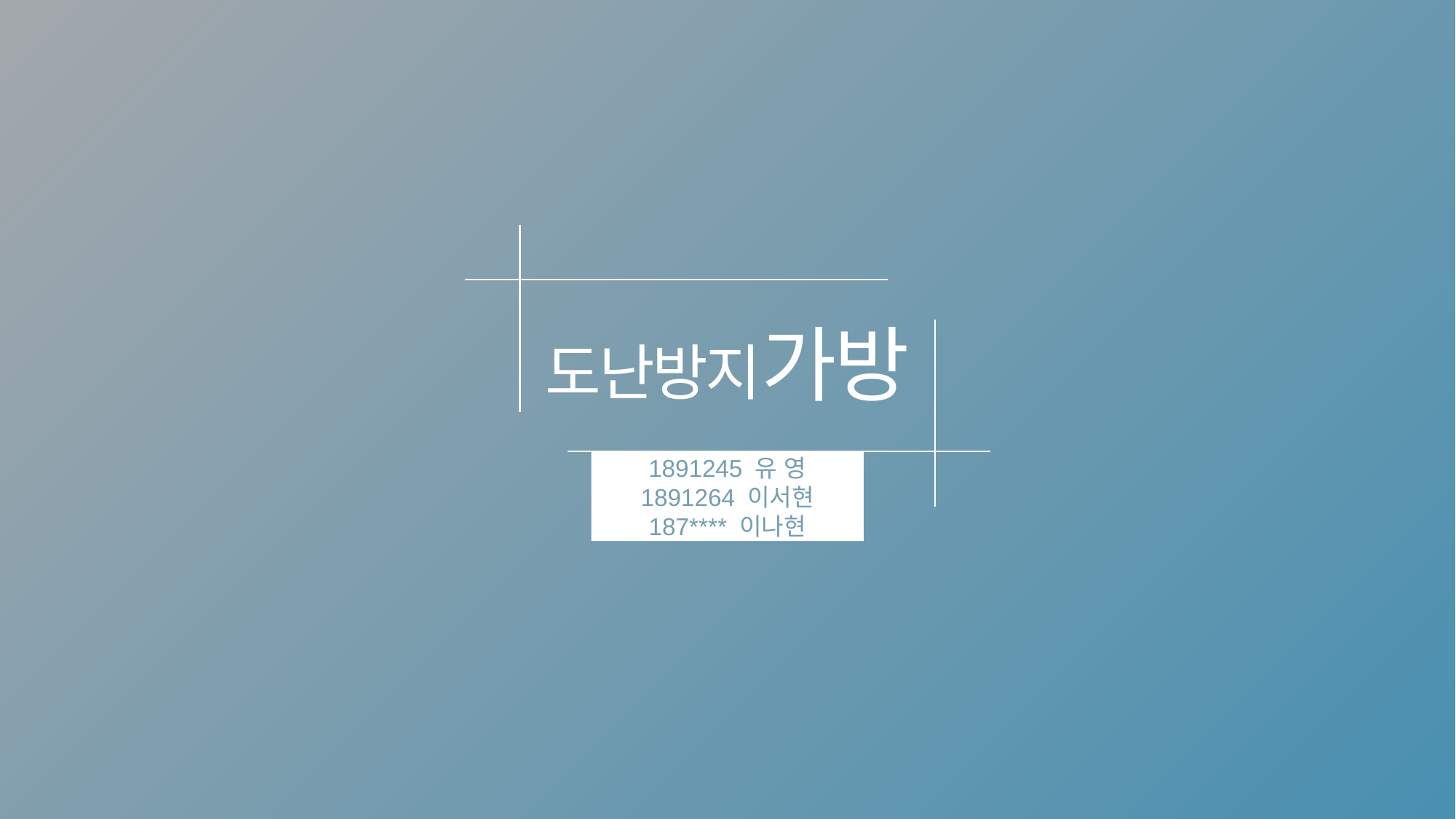

도난방지가방
1891245 유 영
1891264 이서현
187**** 이나현